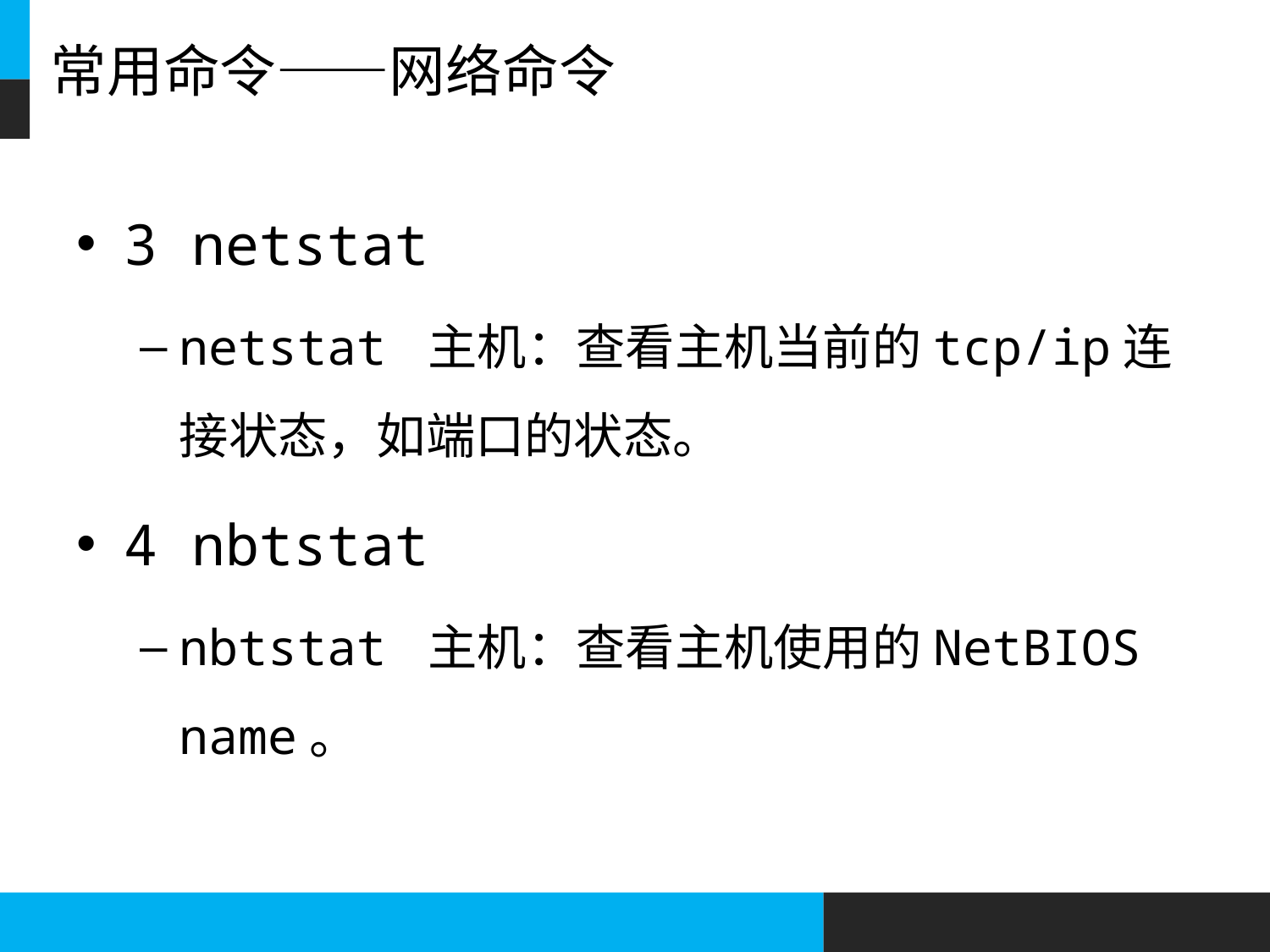

# 常用命令——网络命令
3 netstat
netstat 主机：查看主机当前的tcp/ip连接状态，如端口的状态。
4 nbtstat
nbtstat 主机：查看主机使用的NetBIOS name。